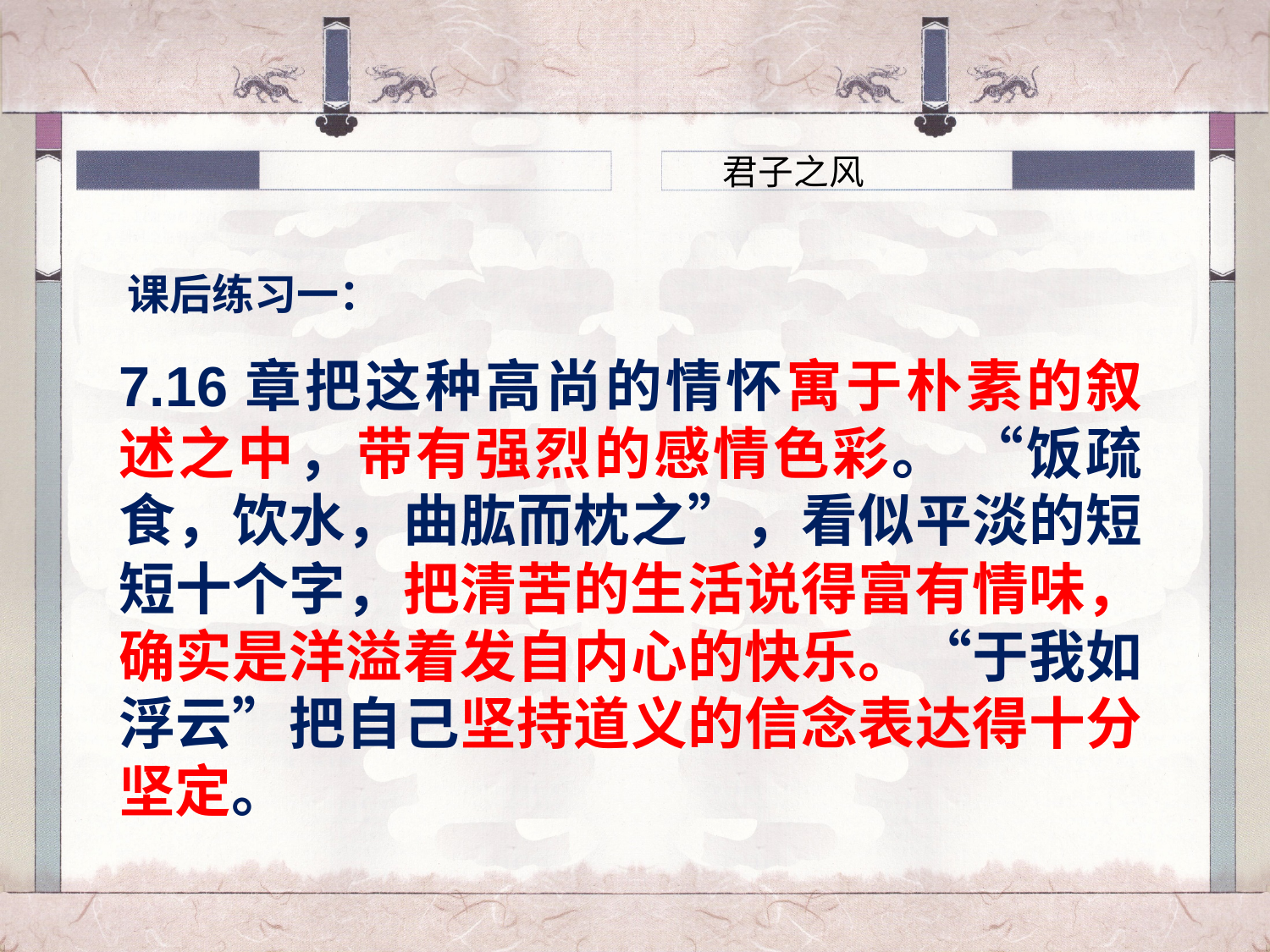

君子之风
课后练习一：
7.16章把这种高尚的情怀寓于朴素的叙述之中，带有强烈的感情色彩。 “饭疏食，饮水，曲肱而枕之”，看似平淡的短短十个字，把清苦的生活说得富有情味，确实是洋溢着发自内心的快乐。“于我如浮云”把自己坚持道义的信念表达得十分坚定。